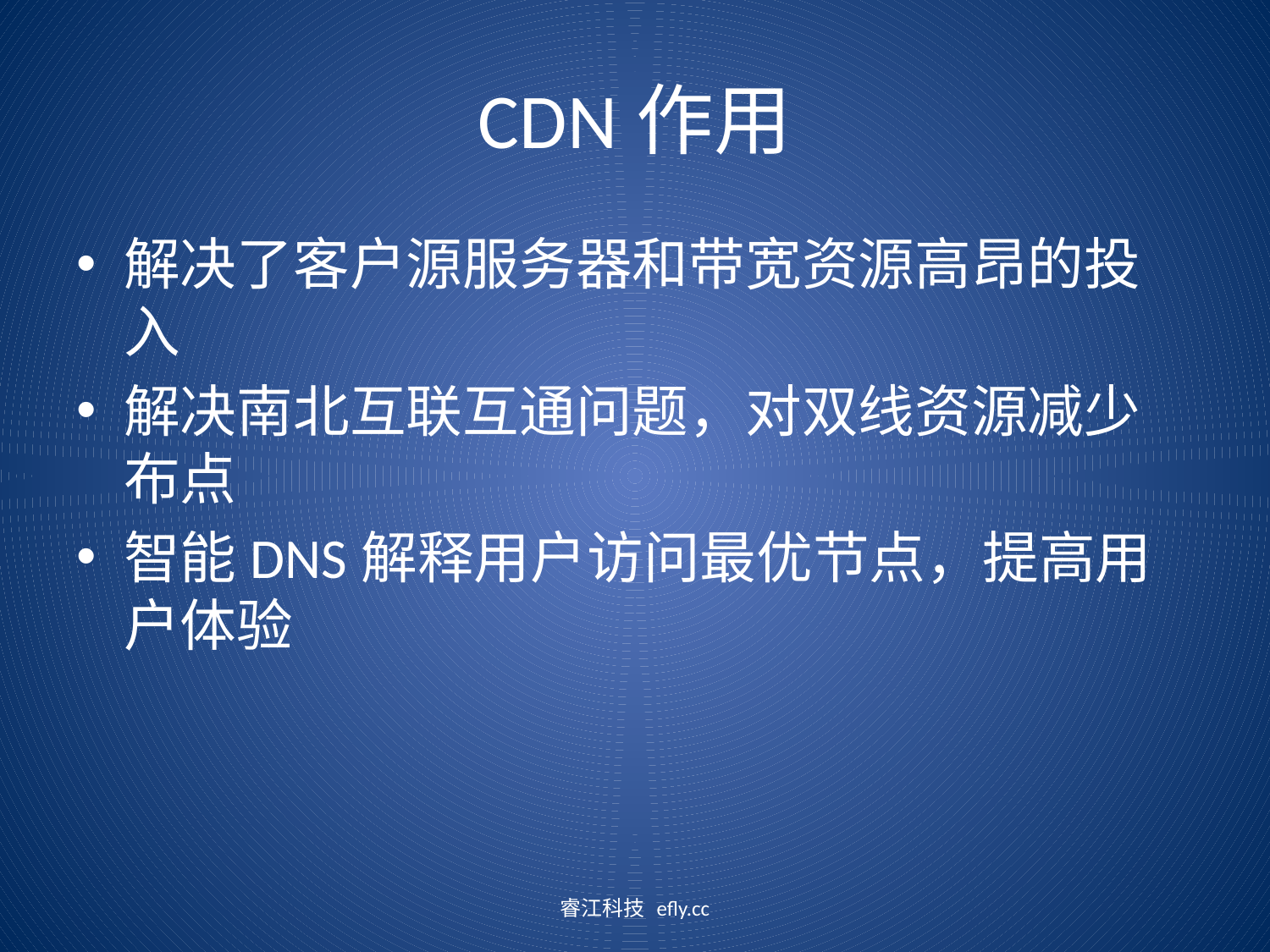

# CDN作用
解决了客户源服务器和带宽资源高昂的投入
解决南北互联互通问题，对双线资源减少布点
智能DNS解释用户访问最优节点，提高用户体验
睿江科技 efly.cc